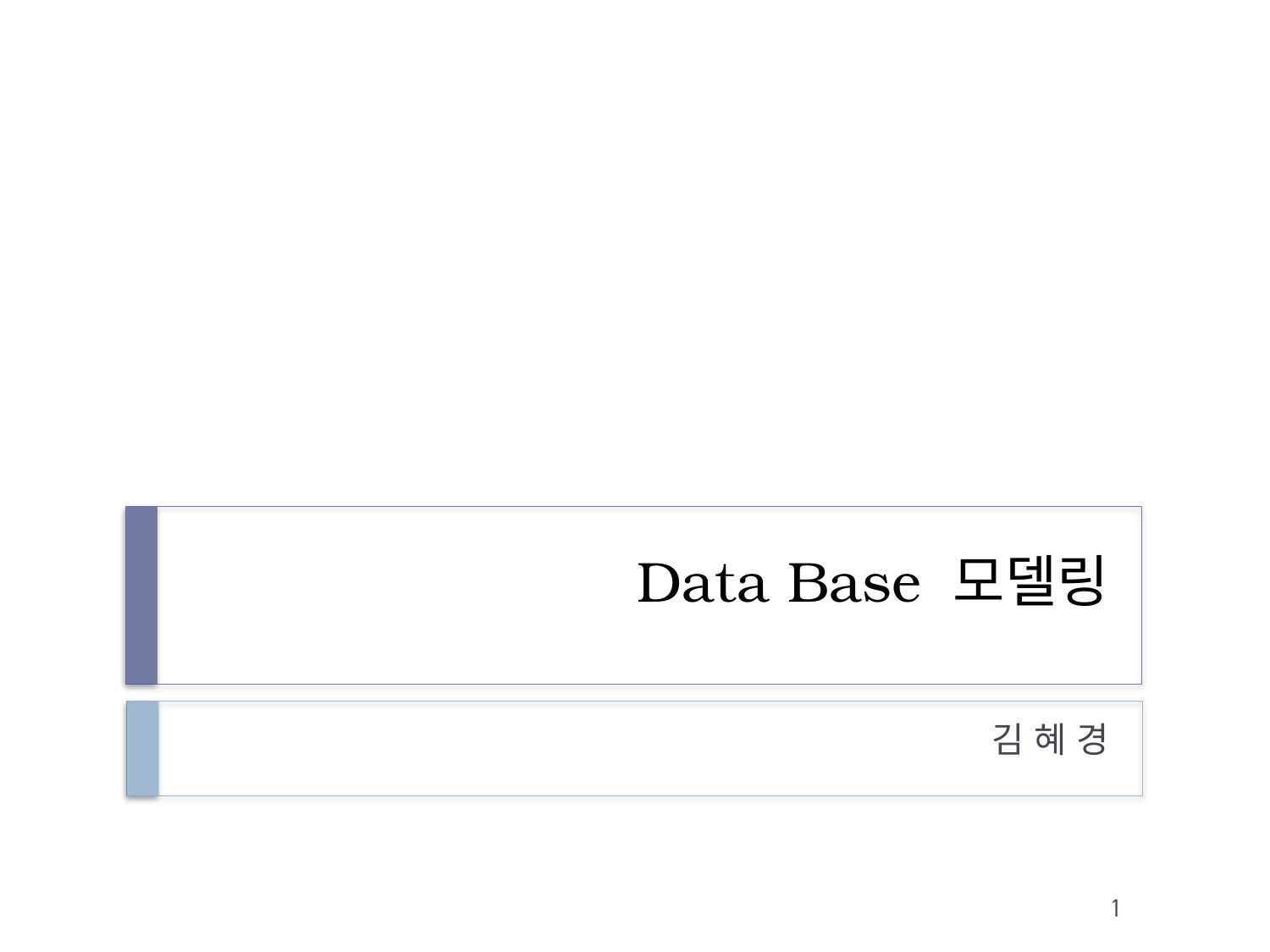

# Data Base 모델링
김 혜 경
1